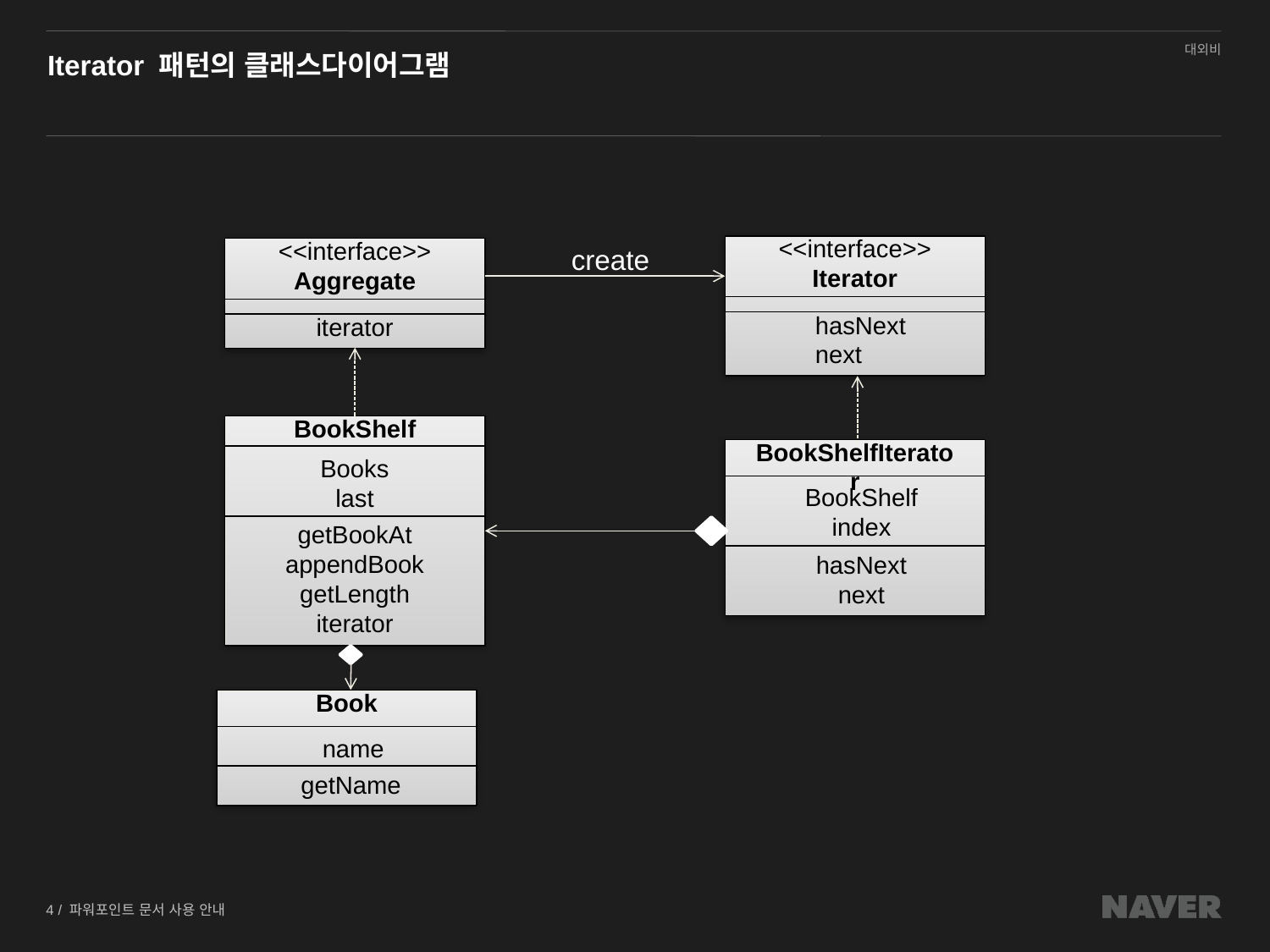

# Iterator 패턴의 클래스다이어그램
<<interface>>
Iterator
<<interface>>
Aggregate

create

hasNext
next
iterator
BookShelf

BookShelfIterator

Books
last
BookShelf
index
getBookAt
appendBook
getLength
iterator

hasNext
next

Book

name
getName